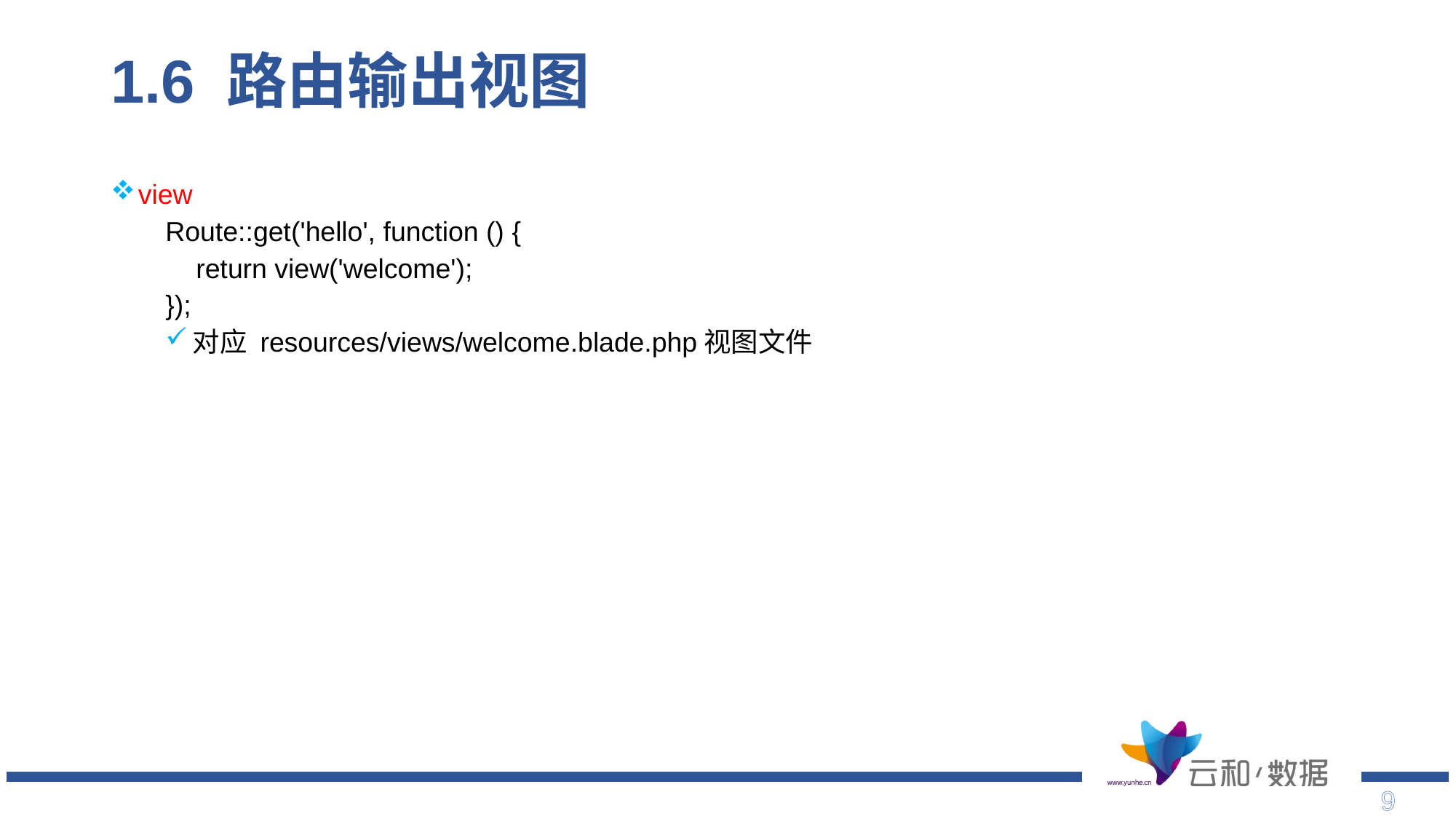

# 1.6 路由输出视图
view
Route::get('hello', function () {
    return view('welcome');
});
对应 resources/views/welcome.blade.php视图文件